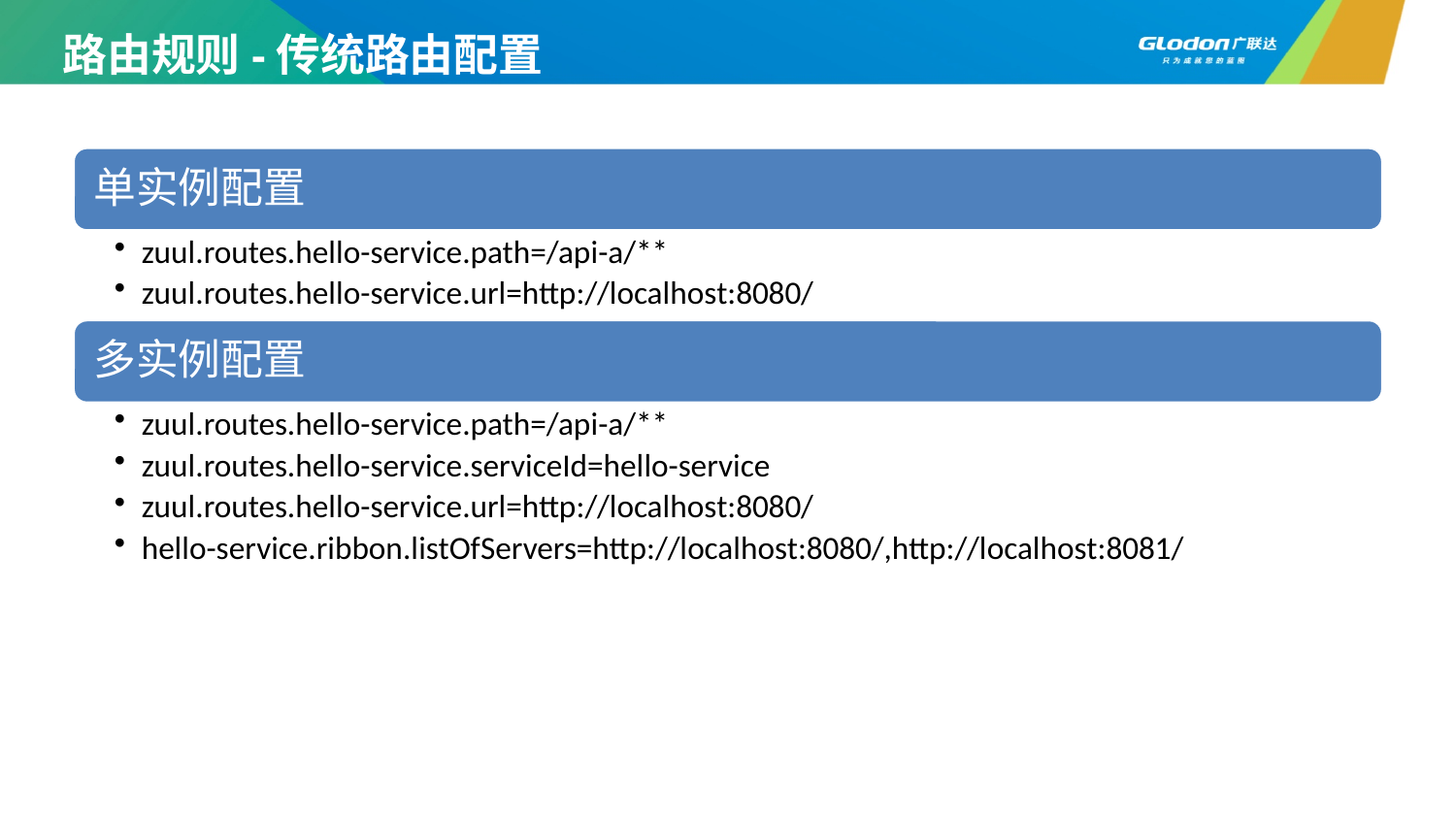

# 路由规则-传统路由配置
单实例配置
zuul.routes.hello-service.path=/api-a/**
zuul.routes.hello-service.url=http://localhost:8080/
多实例配置
zuul.routes.hello-service.path=/api-a/**
zuul.routes.hello-service.serviceId=hello-service
zuul.routes.hello-service.url=http://localhost:8080/
hello-service.ribbon.listOfServers=http://localhost:8080/,http://localhost:8081/